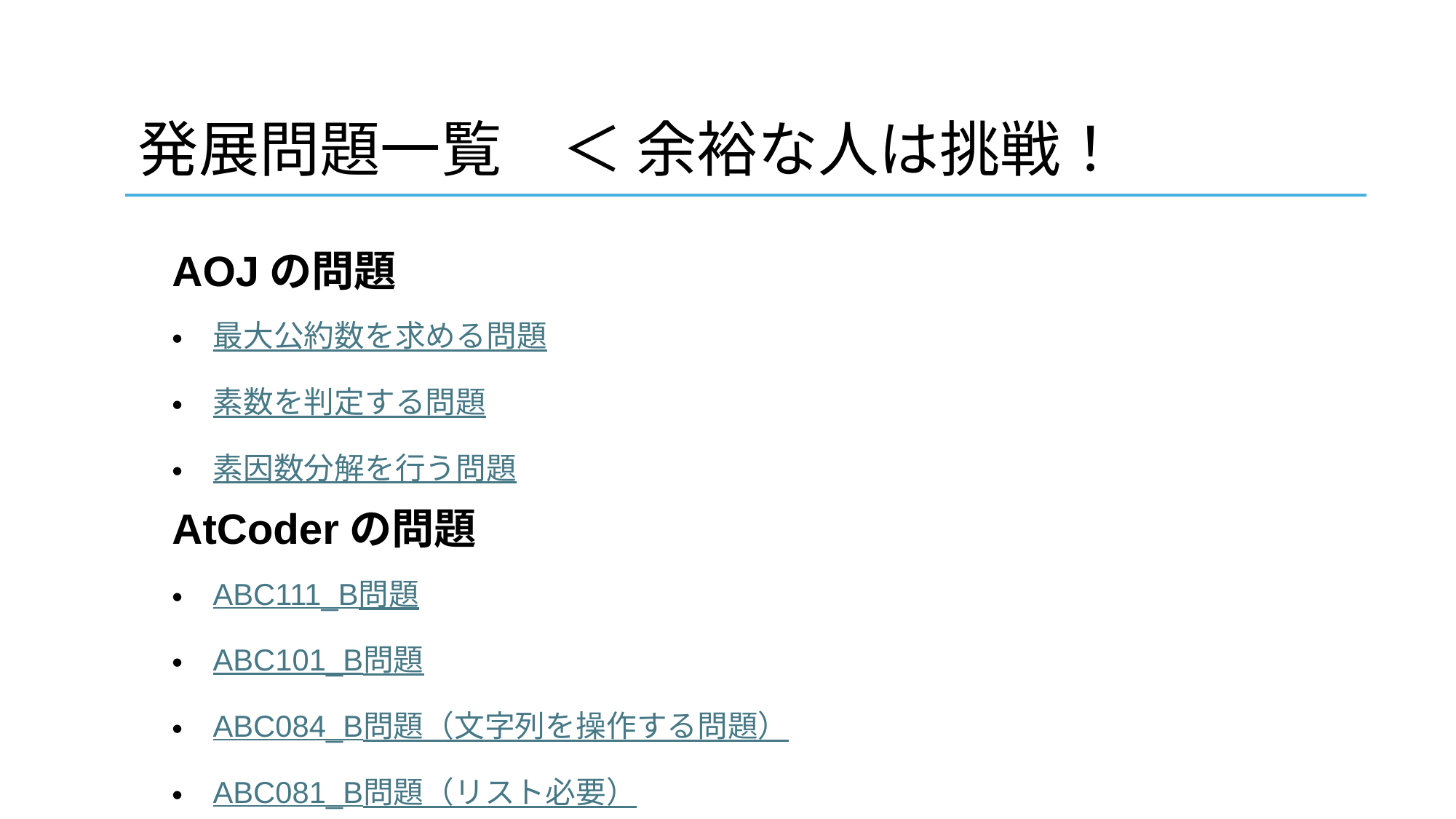

# 発展問題一覧　＜ 余裕な人は挑戦！
AOJの問題
最大公約数を求める問題
素数を判定する問題
素因数分解を行う問題
AtCoderの問題
ABC111_B問題
ABC101_B問題
ABC084_B問題（文字列を操作する問題）
ABC081_B問題（リスト必要）